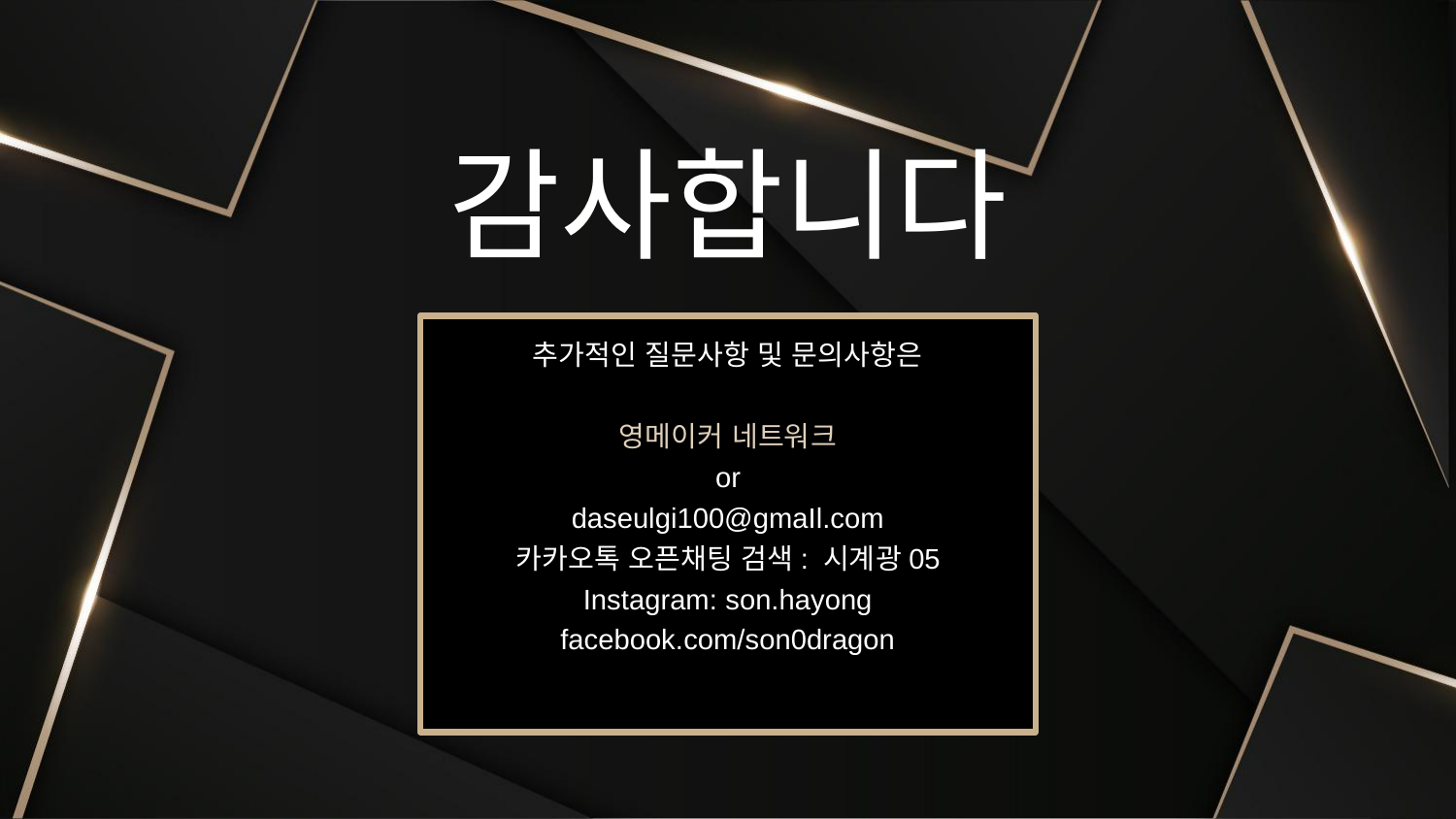

# 감사합니다
추가적인 질문사항 및 문의사항은

영메이커 네트워크
or
daseulgi100@gmaIl.com
카카오톡 오픈채팅 검색: 시계광05
Instagram: son.hayong
facebook.com/son0dragon